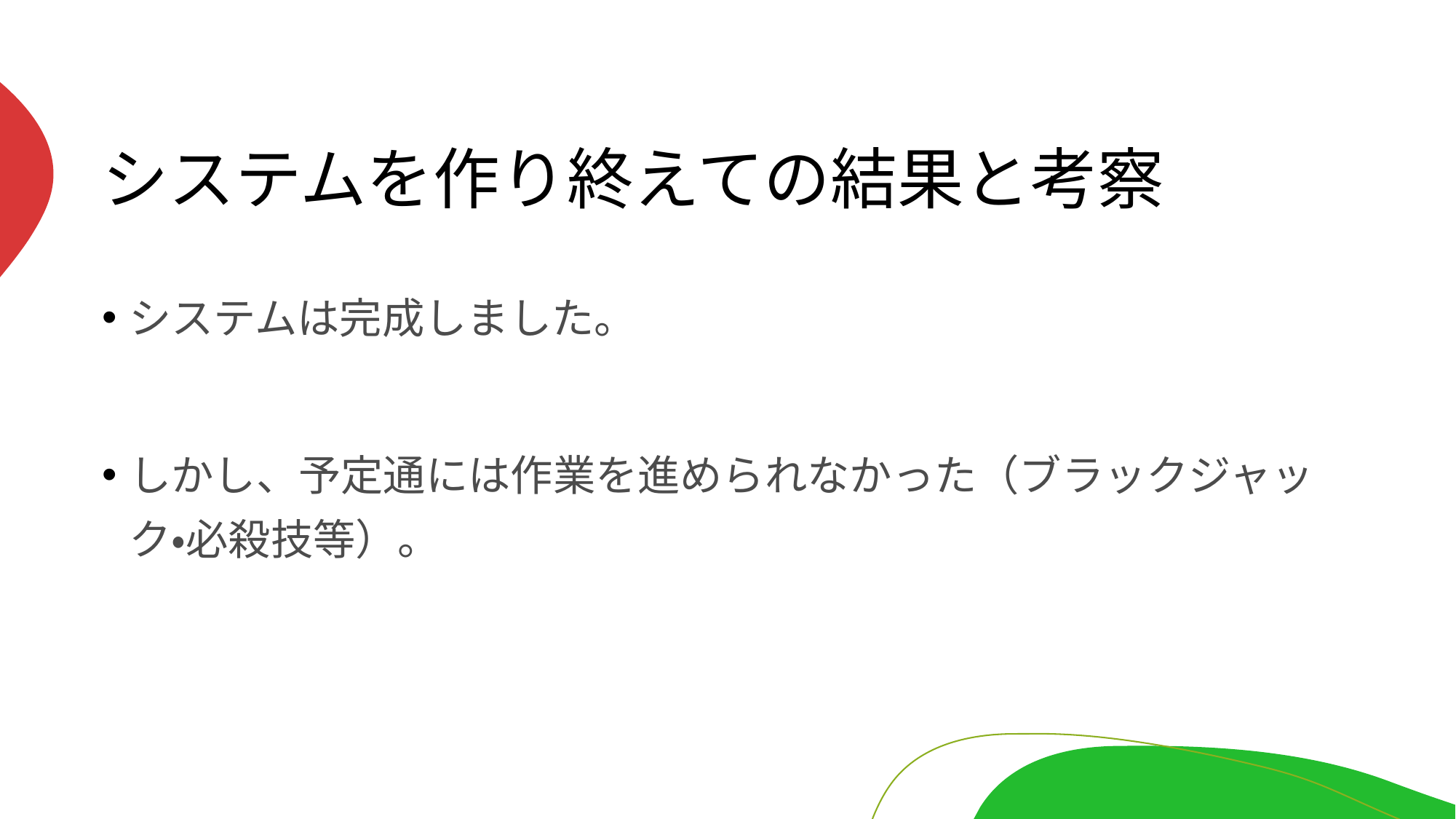

# システムを作り終えての結果と考察
システムは完成しました。

しかし、予定通には作業を進められなかった（ブラックジャック・必殺技等）。